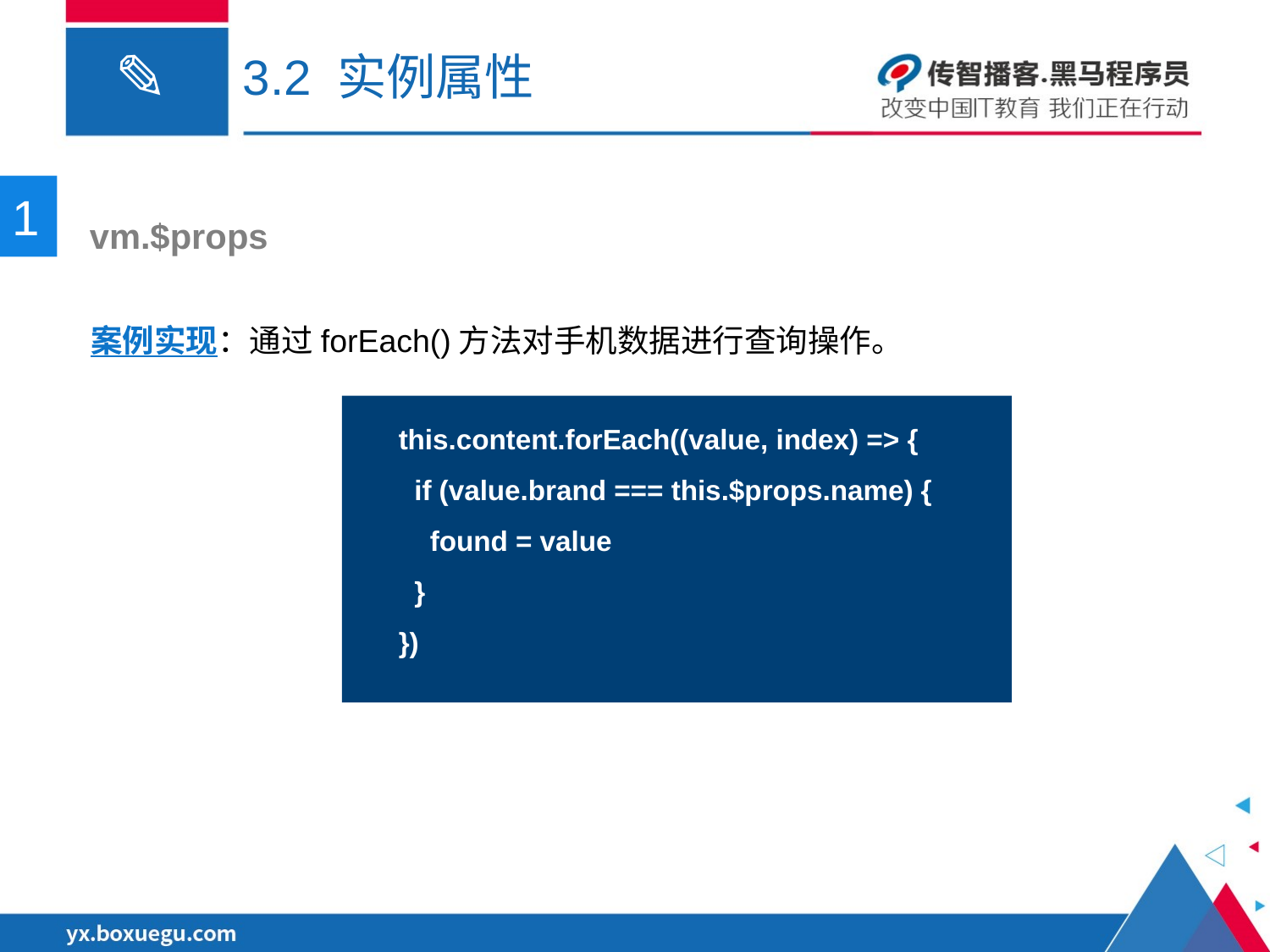

# 3.2 实例属性

1
  vm.$props
案例实现：通过forEach()方法对手机数据进行查询操作。

        this.content.forEach((value, index) => {
          if (value.brand === this.$props.name) {
            found = value
          }
        })